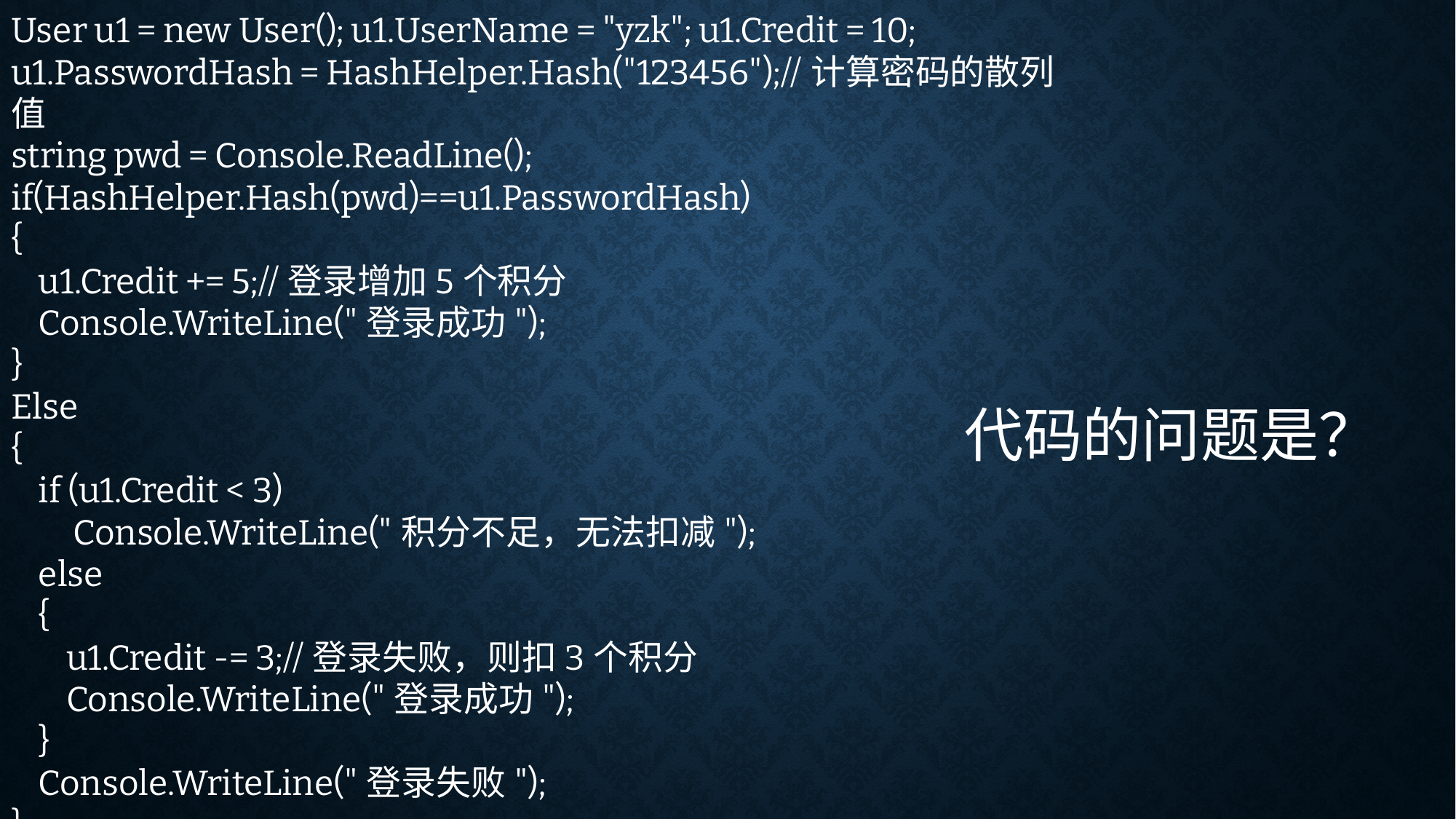

User u1 = new User(); u1.UserName = "yzk"; u1.Credit = 10;
u1.PasswordHash = HashHelper.Hash("123456");//计算密码的散列值
string pwd = Console.ReadLine();
if(HashHelper.Hash(pwd)==u1.PasswordHash)
{
    u1.Credit += 5;//登录增加5个积分
    Console.WriteLine("登录成功");
}
Else
{
    if (u1.Credit < 3)
         Console.WriteLine("积分不足，无法扣减");
    else
    {
        u1.Credit -= 3;//登录失败，则扣3个积分
        Console.WriteLine("登录成功");
    }
    Console.WriteLine("登录失败");
}
代码的问题是？